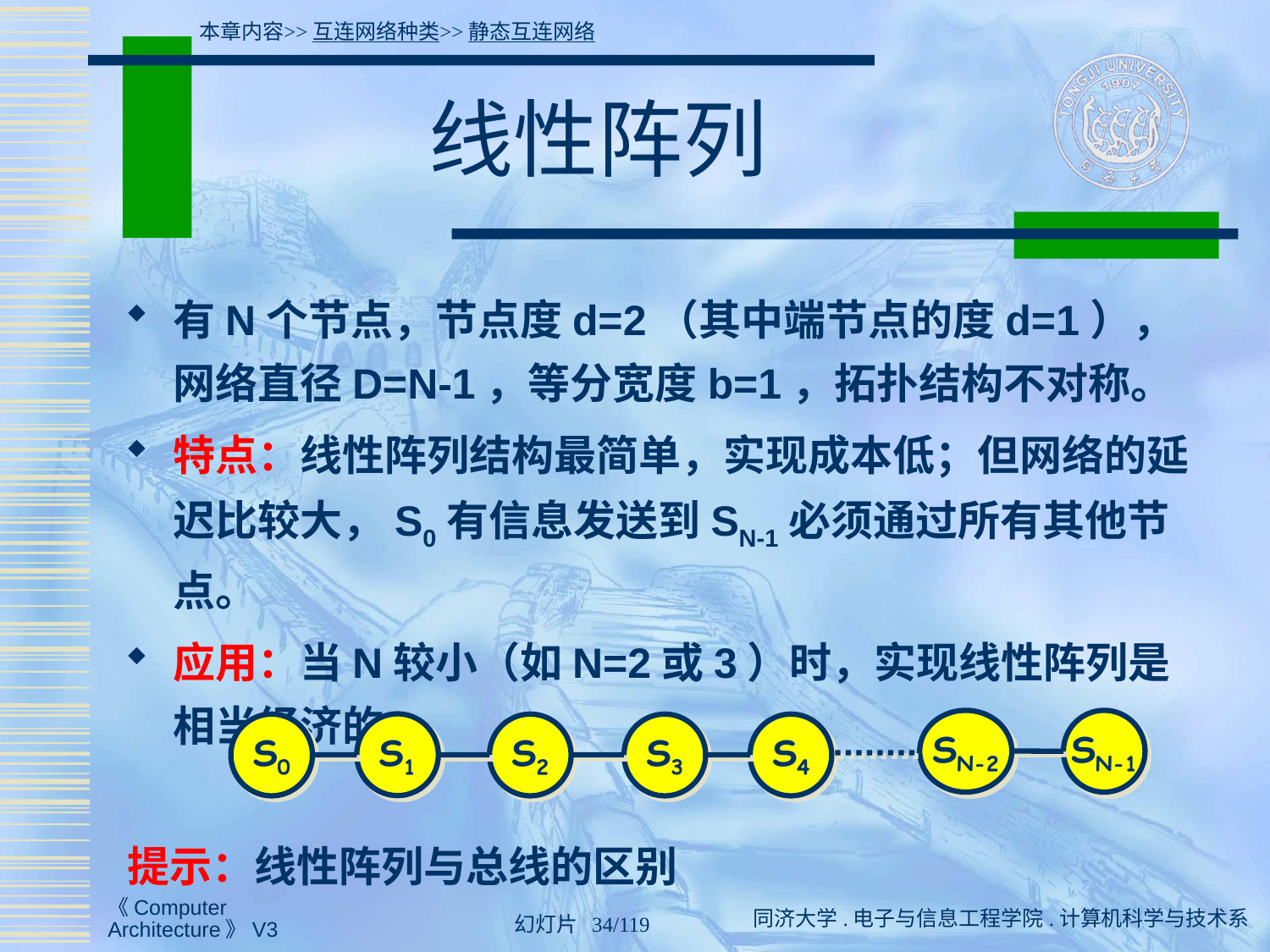

本章内容>>互连网络种类>>静态互连网络
# 线性阵列
有N个节点，节点度d=2（其中端节点的度d=1），网络直径D=N-1，等分宽度b=1，拓扑结构不对称。
特点：线性阵列结构最简单，实现成本低；但网络的延迟比较大，S0有信息发送到SN-1必须通过所有其他节点。
应用：当N较小（如N=2或3）时，实现线性阵列是相当经济的。
SN-2
SN-1
S1
S0
S2
S3
S4

提示：线性阵列与总线的区别